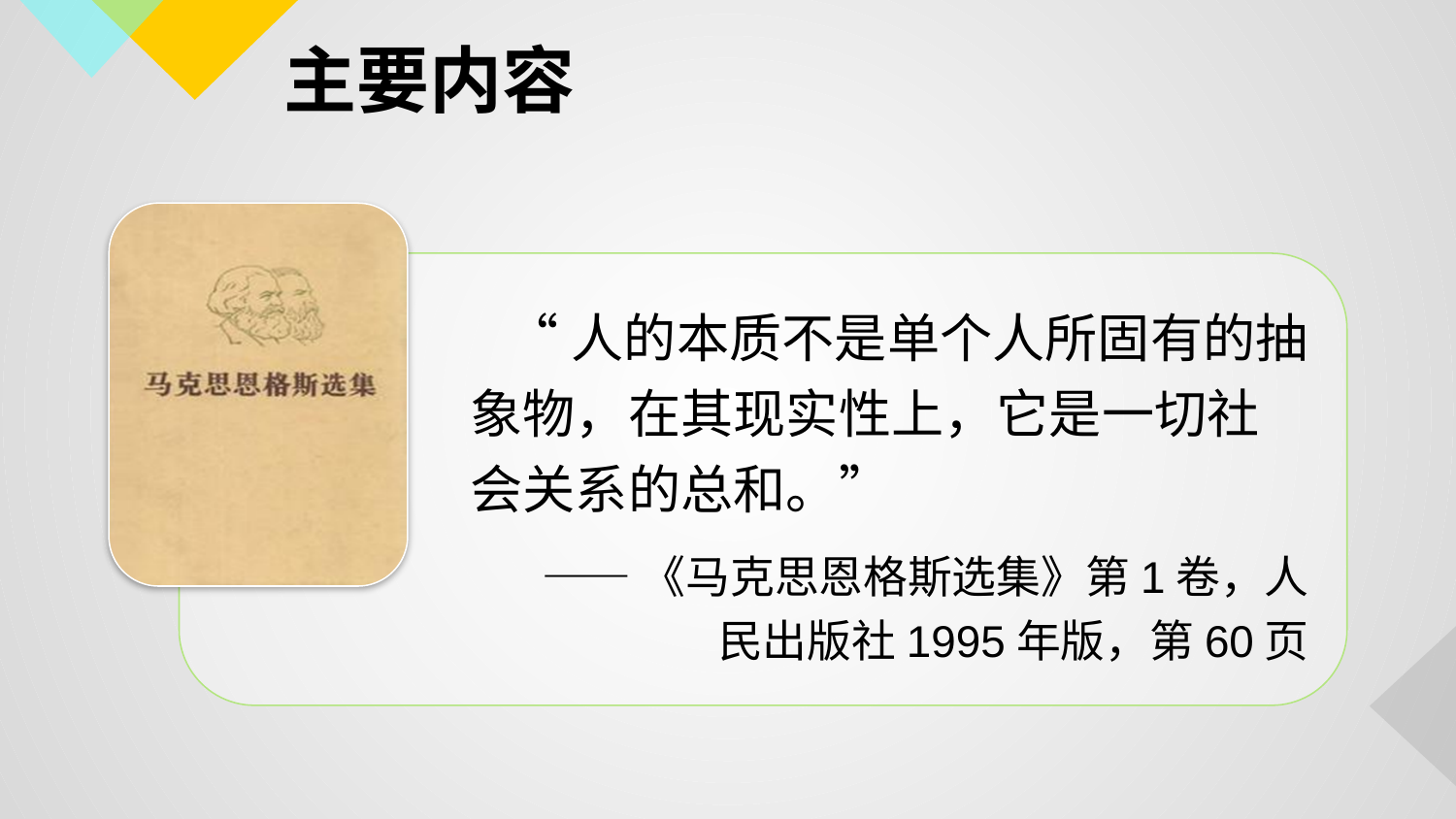

# 主要内容
   “人的本质不是单个人所固有的抽象物，在其现实性上，它是一切社会关系的总和。”
    ——《马克思恩格斯选集》第1卷，人民出版社1995年版，第60页